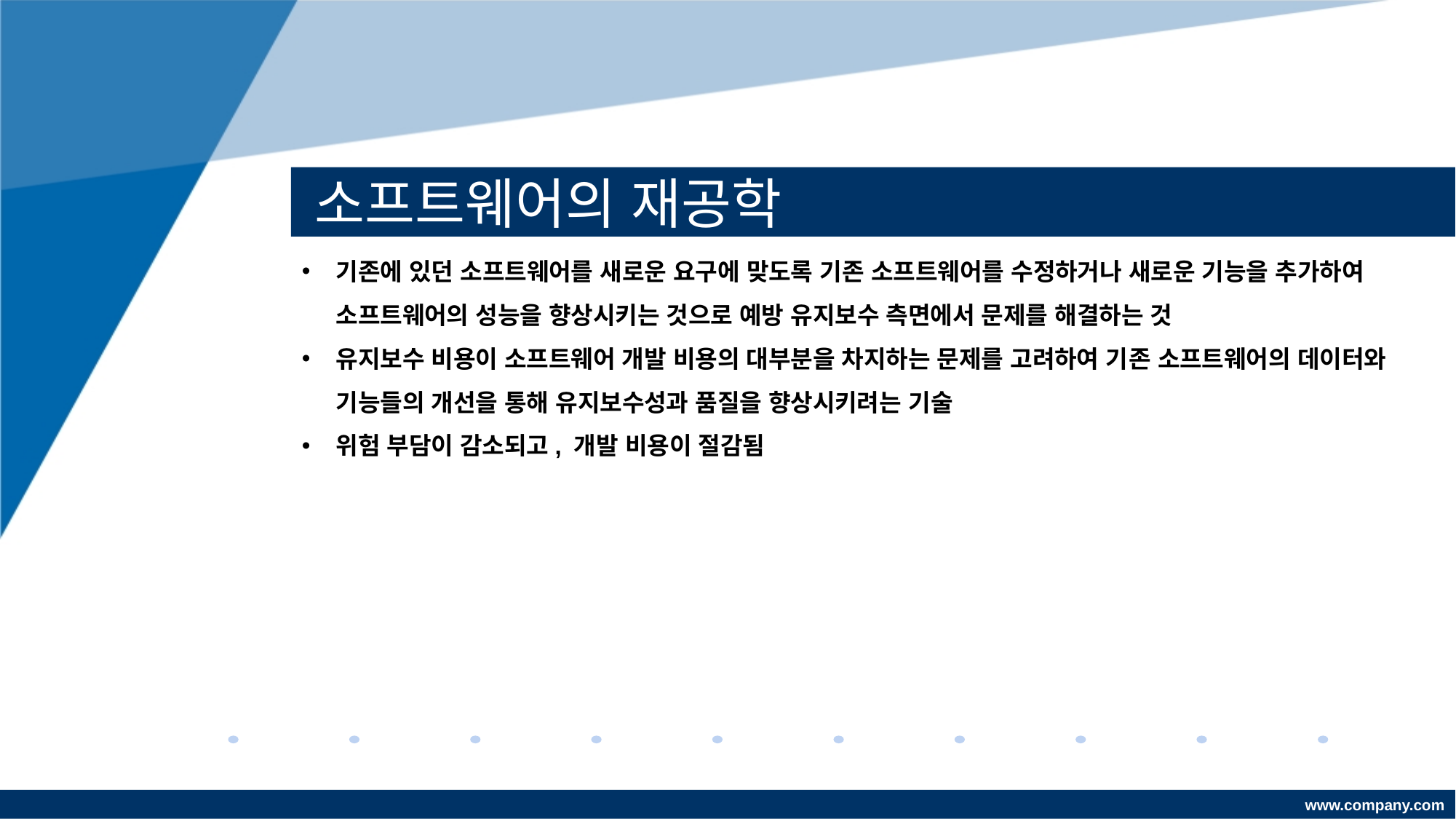

# 소프트웨어의 재공학
기존에 있던 소프트웨어를 새로운 요구에 맞도록 기존 소프트웨어를 수정하거나 새로운 기능을 추가하여 소프트웨어의 성능을 향상시키는 것으로 예방 유지보수 측면에서 문제를 해결하는 것
유지보수 비용이 소프트웨어 개발 비용의 대부분을 차지하는 문제를 고려하여 기존 소프트웨어의 데이터와 기능들의 개선을 통해 유지보수성과 품질을 향상시키려는 기술
위험 부담이 감소되고, 개발 비용이 절감됨